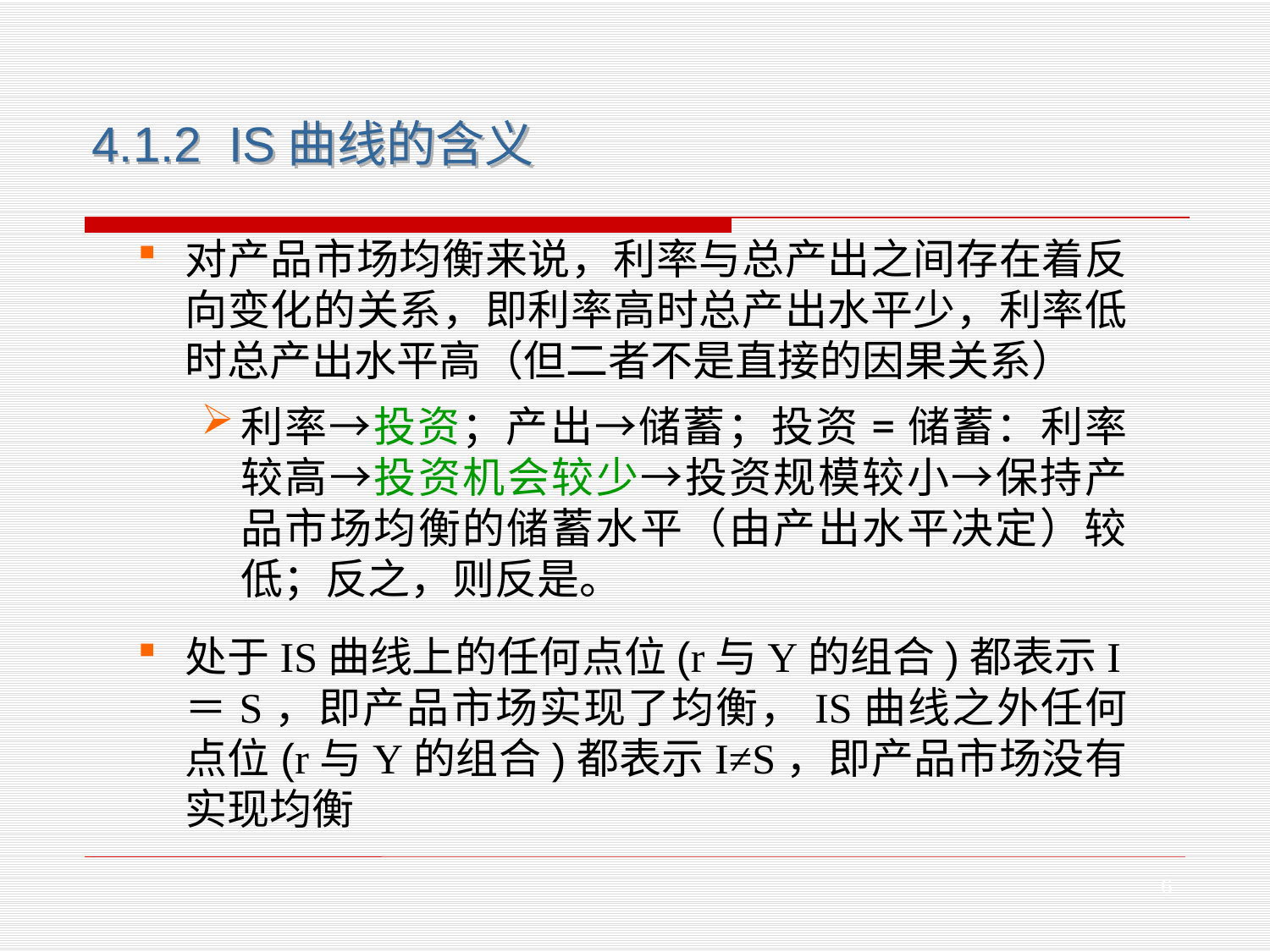

4.1.2  IS曲线的含义
对产品市场均衡来说，利率与总产出之间存在着反向变化的关系，即利率高时总产出水平少，利率低时总产出水平高（但二者不是直接的因果关系）
利率→投资；产出→储蓄；投资=储蓄：利率较高→投资机会较少→投资规模较小→保持产品市场均衡的储蓄水平（由产出水平决定）较低；反之，则反是。
处于IS曲线上的任何点位(r与Y的组合)都表示I＝S，即产品市场实现了均衡，IS曲线之外任何点位(r与Y的组合)都表示I≠S，即产品市场没有实现均衡
6